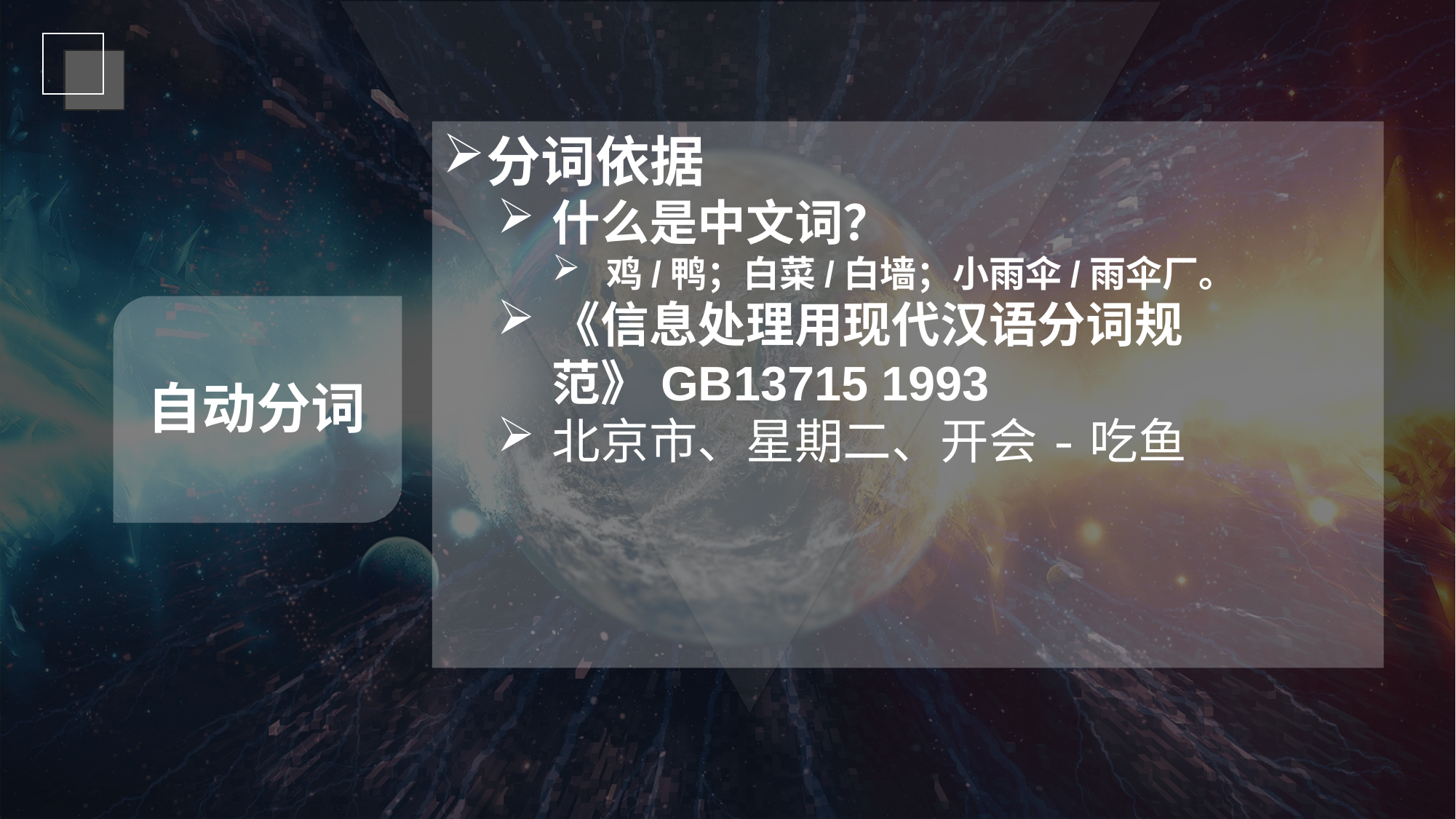

分词依据
什么是中文词？
鸡/鸭；白菜/白墙；小雨伞/雨伞厂。
《信息处理用现代汉语分词规范》GB13715 1993
北京市、星期二、开会-吃鱼

自动分词